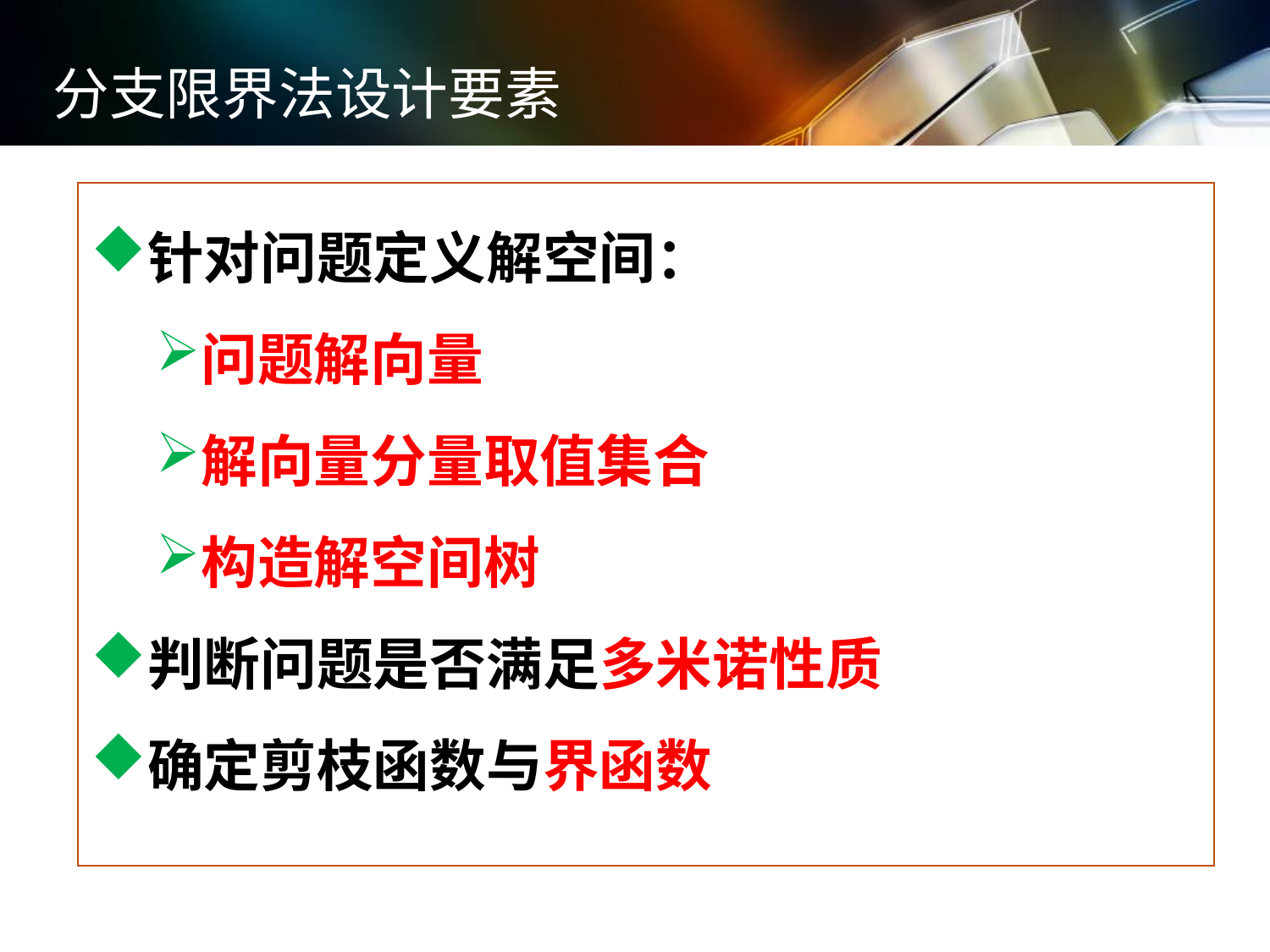

分支限界法设计要素
针对问题定义解空间：
问题解向量
解向量分量取值集合
构造解空间树
判断问题是否满足多米诺性质
确定剪枝函数与界函数